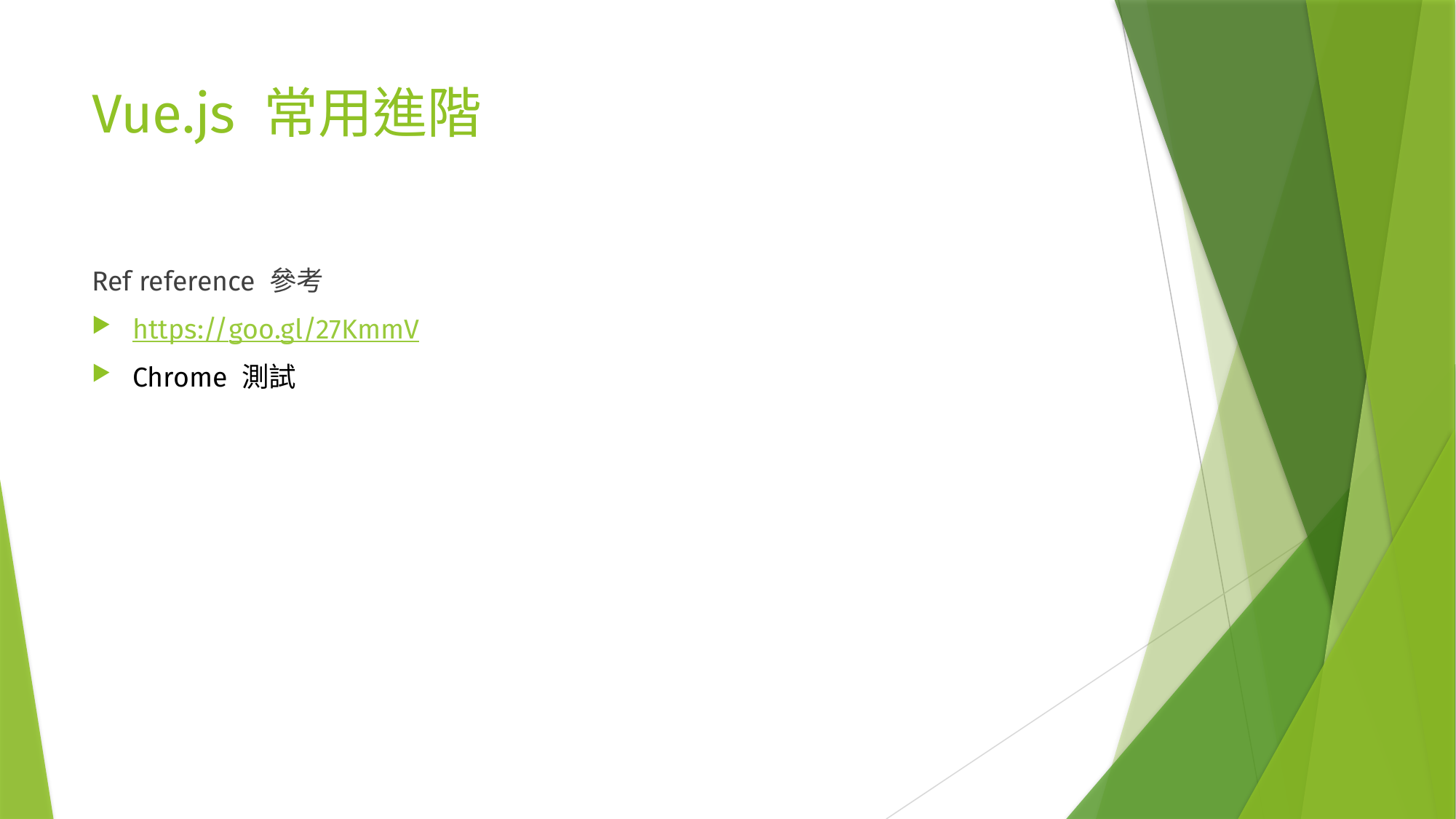

# Vue.js 常用進階
Ref reference 參考
https://goo.gl/27KmmV
Chrome 測試